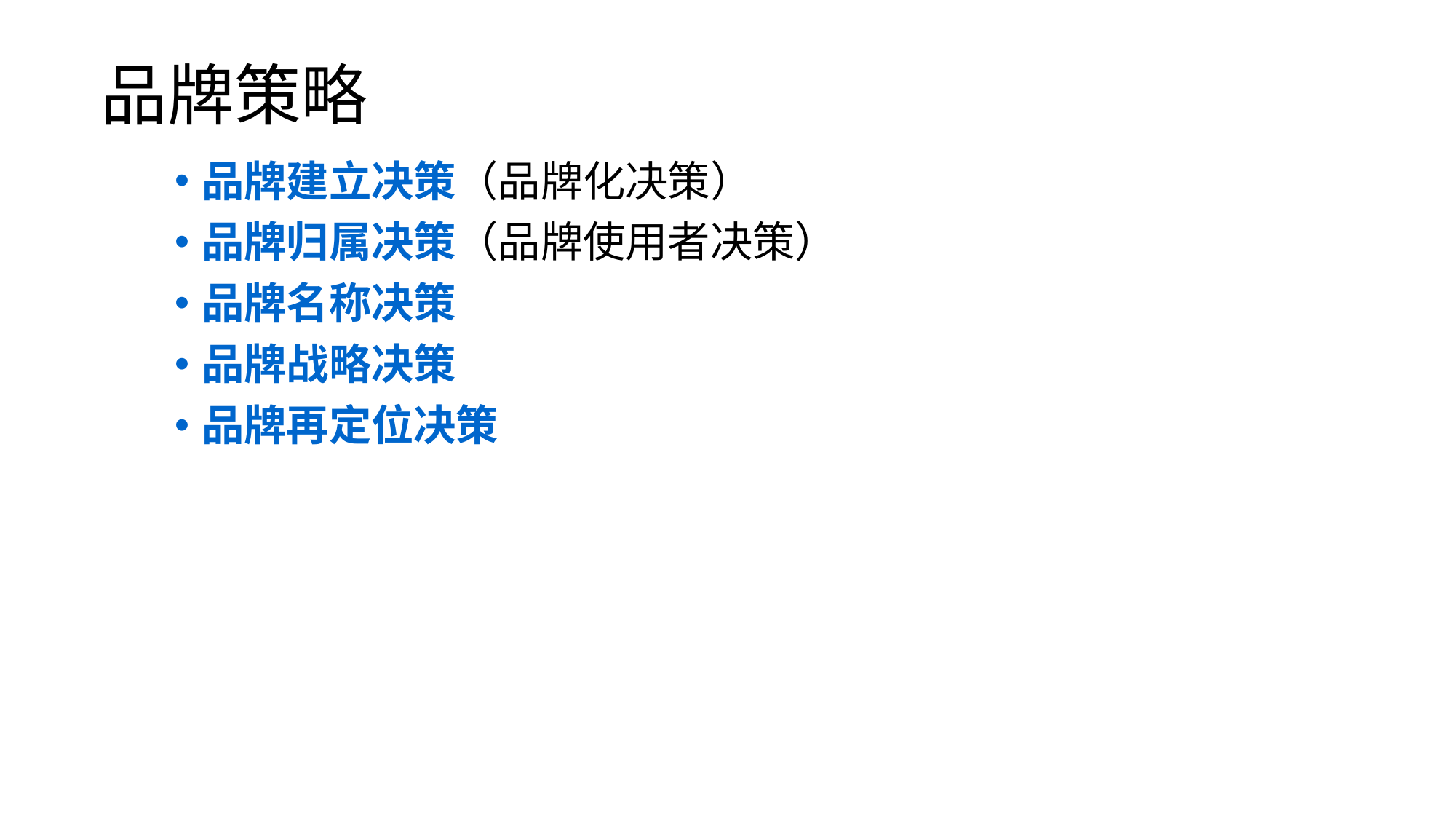

品牌策略
品牌建立决策（品牌化决策）
品牌归属决策（品牌使用者决策）
品牌名称决策
品牌战略决策
品牌再定位决策